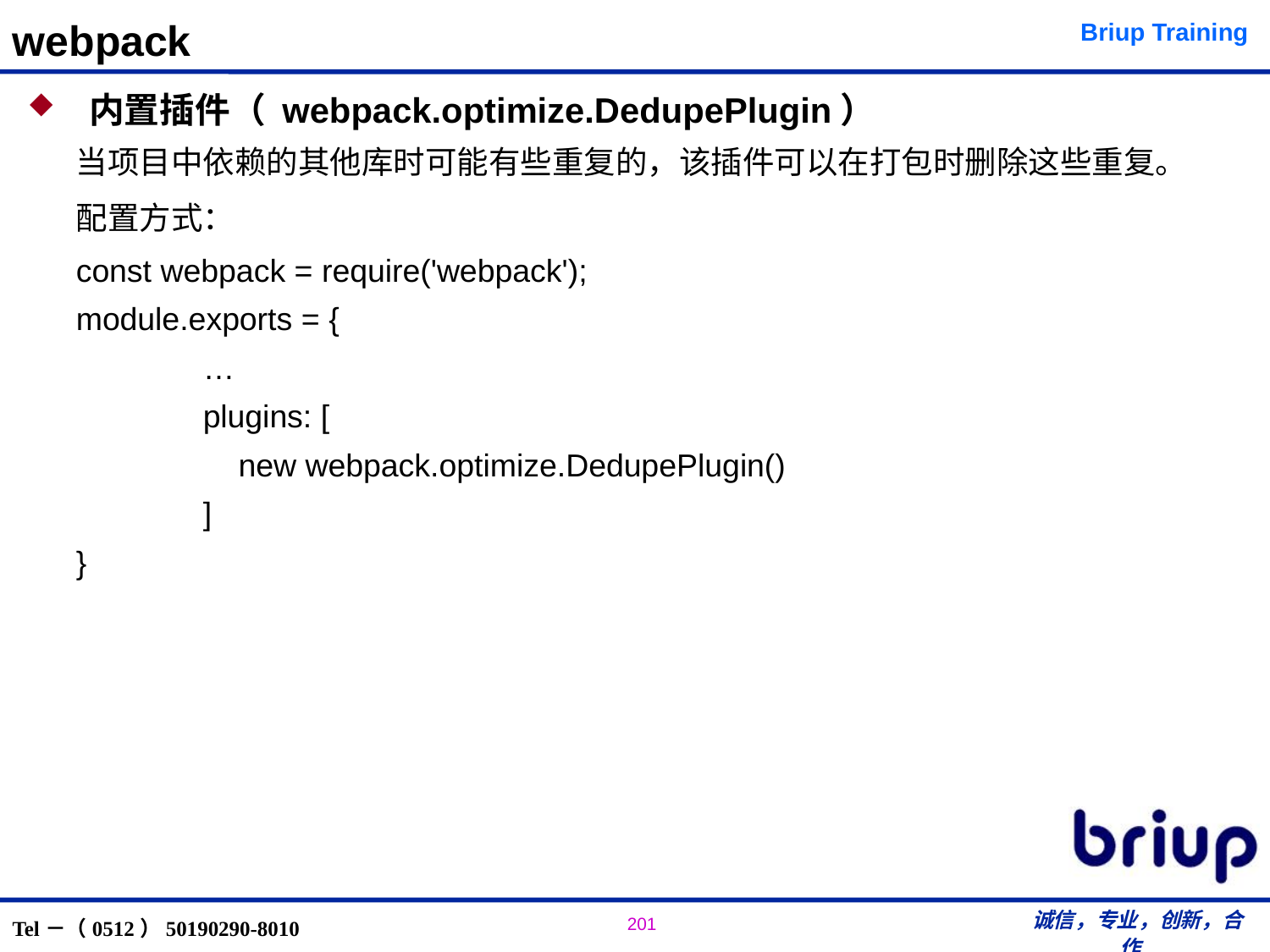

# webpack
 内置插件（ webpack.optimize.DedupePlugin）
当项目中依赖的其他库时可能有些重复的，该插件可以在打包时删除这些重复。
配置方式：
const webpack = require('webpack');
module.exports = {
	…
	plugins: [
	    new webpack.optimize.DedupePlugin()
	]
}